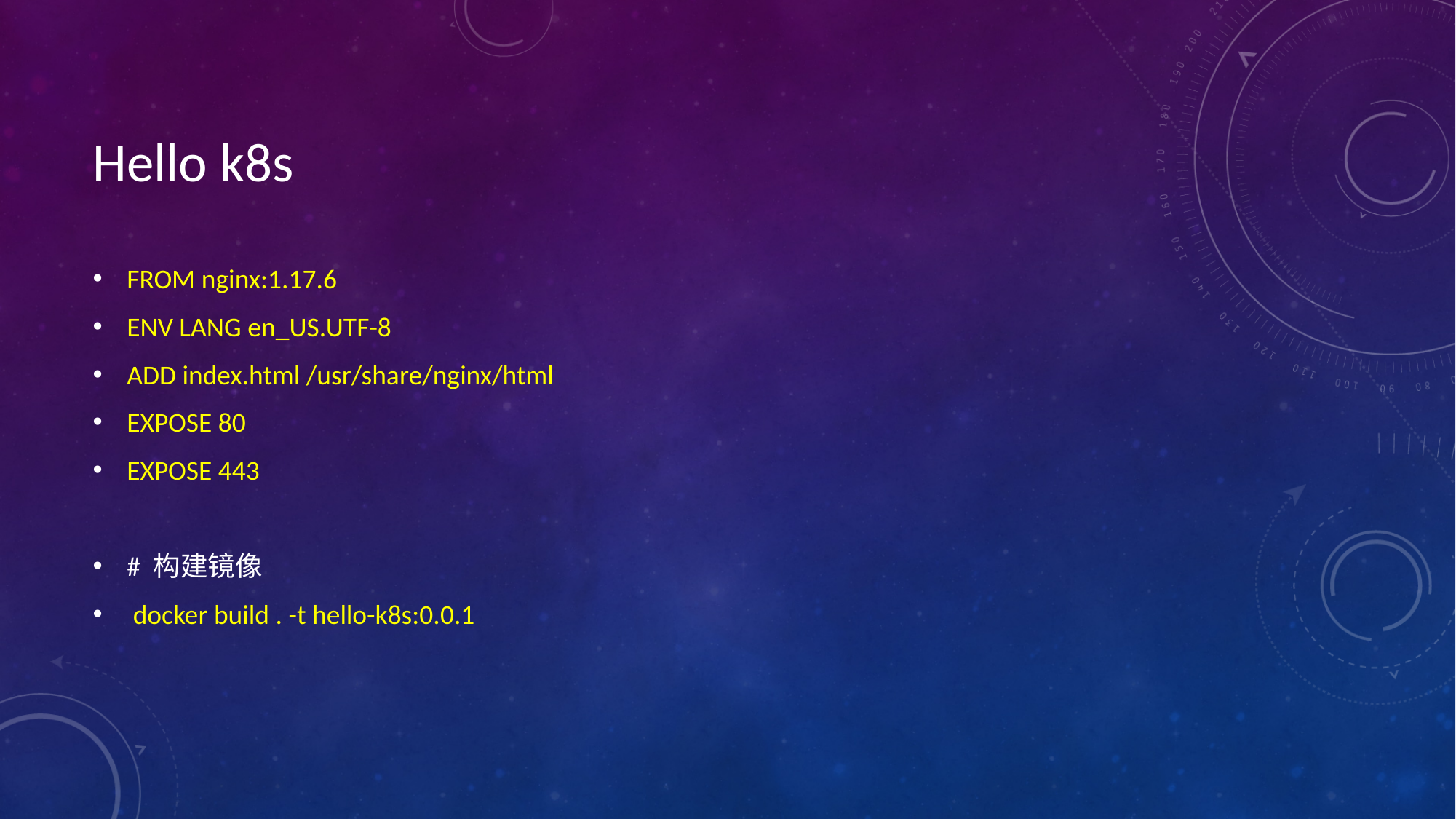

# Hello k8s
FROM nginx:1.17.6
ENV LANG en_US.UTF-8
ADD index.html /usr/share/nginx/html
EXPOSE 80
EXPOSE 443

# 构建镜像
 docker build . -t hello-k8s:0.0.1